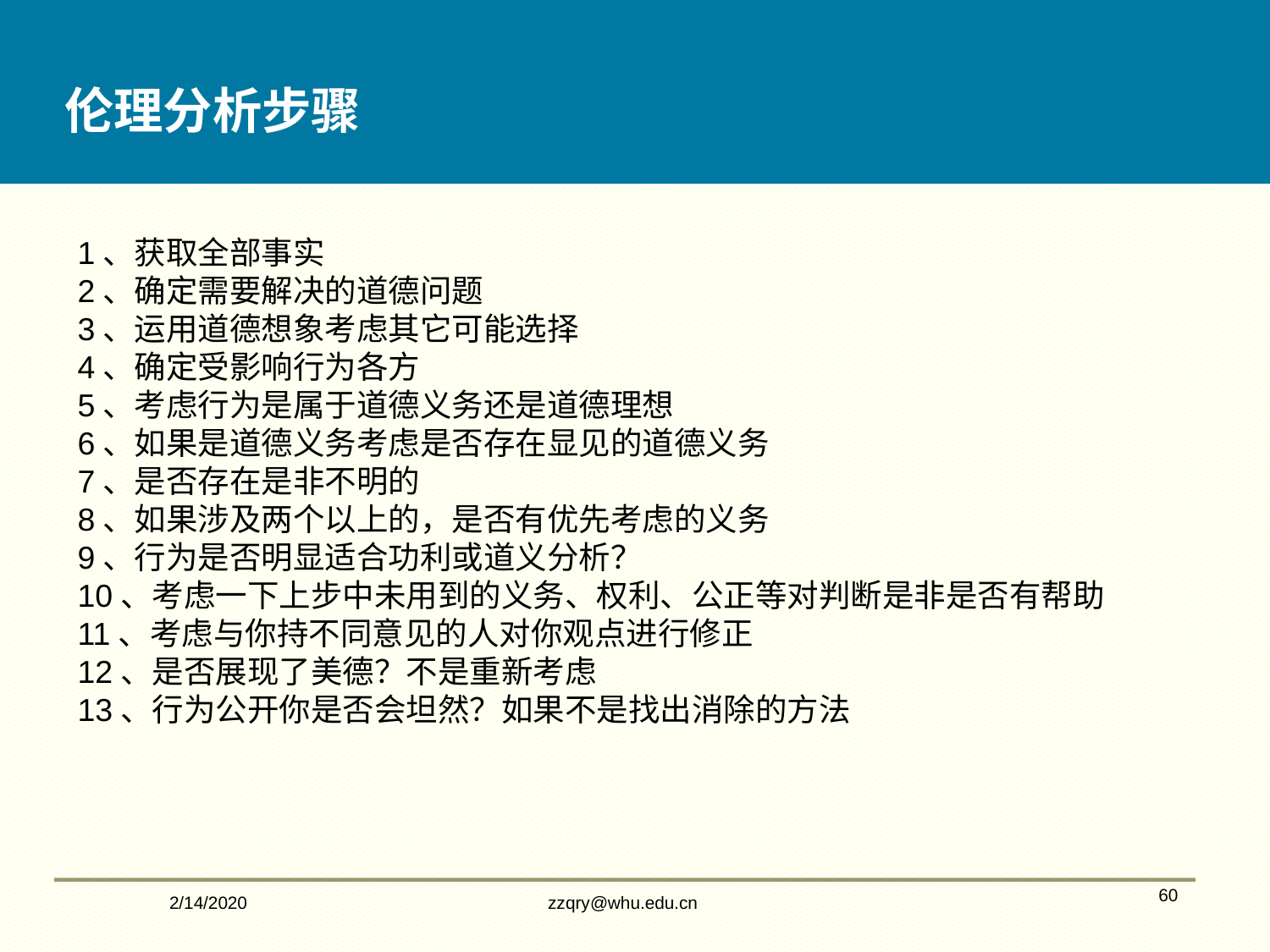

伦理分析步骤
1、获取全部事实
2、确定需要解决的道德问题
3、运用道德想象考虑其它可能选择
4、确定受影响行为各方
5、考虑行为是属于道德义务还是道德理想
6、如果是道德义务考虑是否存在显见的道德义务
7、是否存在是非不明的
8、如果涉及两个以上的，是否有优先考虑的义务
9、行为是否明显适合功利或道义分析？
10、考虑一下上步中未用到的义务、权利、公正等对判断是非是否有帮助
11、考虑与你持不同意见的人对你观点进行修正
12、是否展现了美德？不是重新考虑
13、行为公开你是否会坦然？如果不是找出消除的方法

2/14/2020
zzqry@whu.edu.cn
60